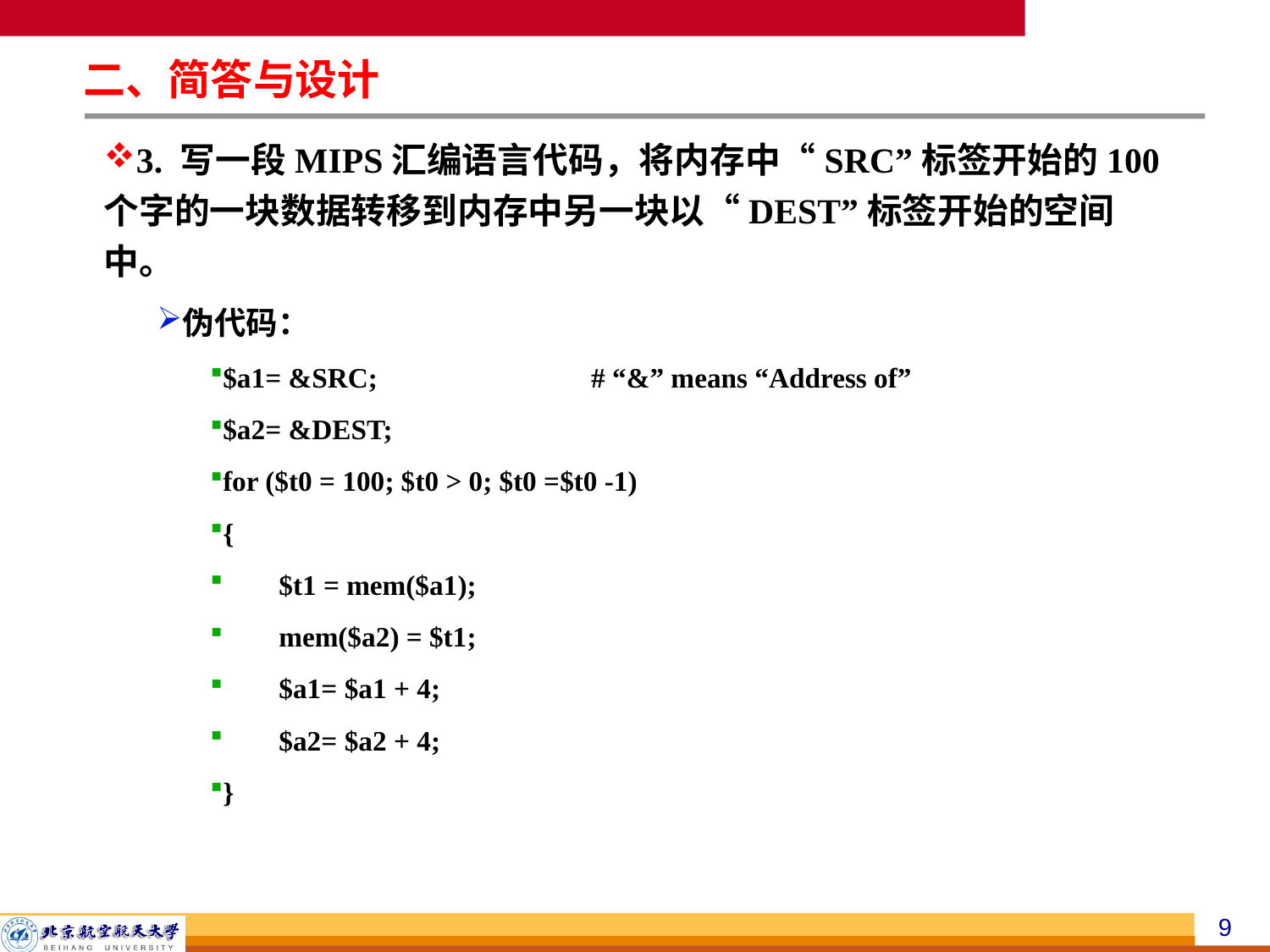

二、简答与设计
3. 写一段MIPS汇编语言代码，将内存中“SRC”标签开始的100个字的一块数据转移到内存中另一块以“DEST”标签开始的空间中。
伪代码：
$a1= &SRC;		# “&” means “Address of”
$a2= &DEST;
for ($t0 = 100; $t0 > 0; $t0 =$t0 -1)
{
        $t1 = mem($a1);
        mem($a2) = $t1;
        $a1= $a1 + 4;
        $a2= $a2 + 4;
}